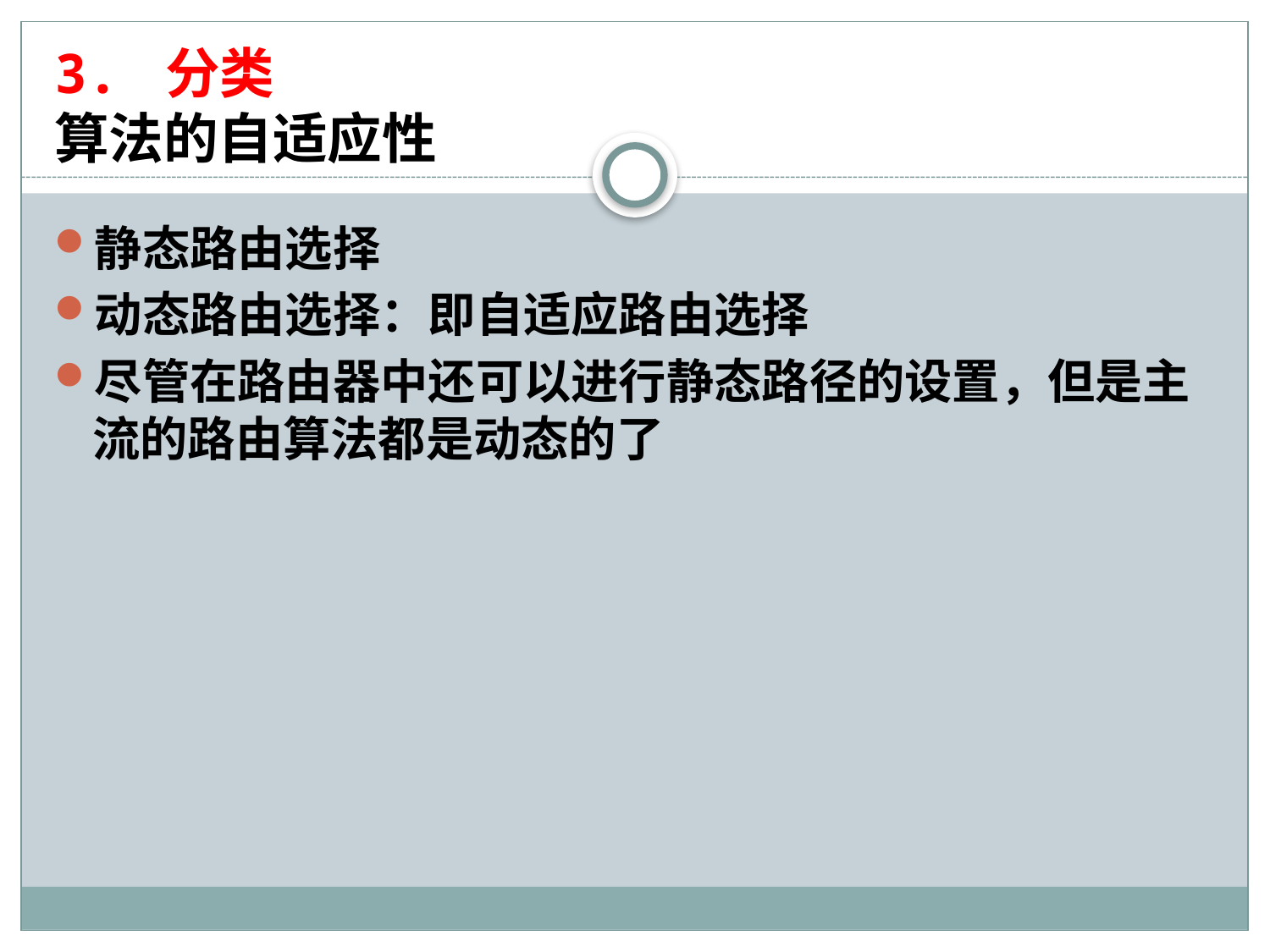

# 3. 分类 算法的自适应性
静态路由选择
动态路由选择：即自适应路由选择
尽管在路由器中还可以进行静态路径的设置，但是主流的路由算法都是动态的了